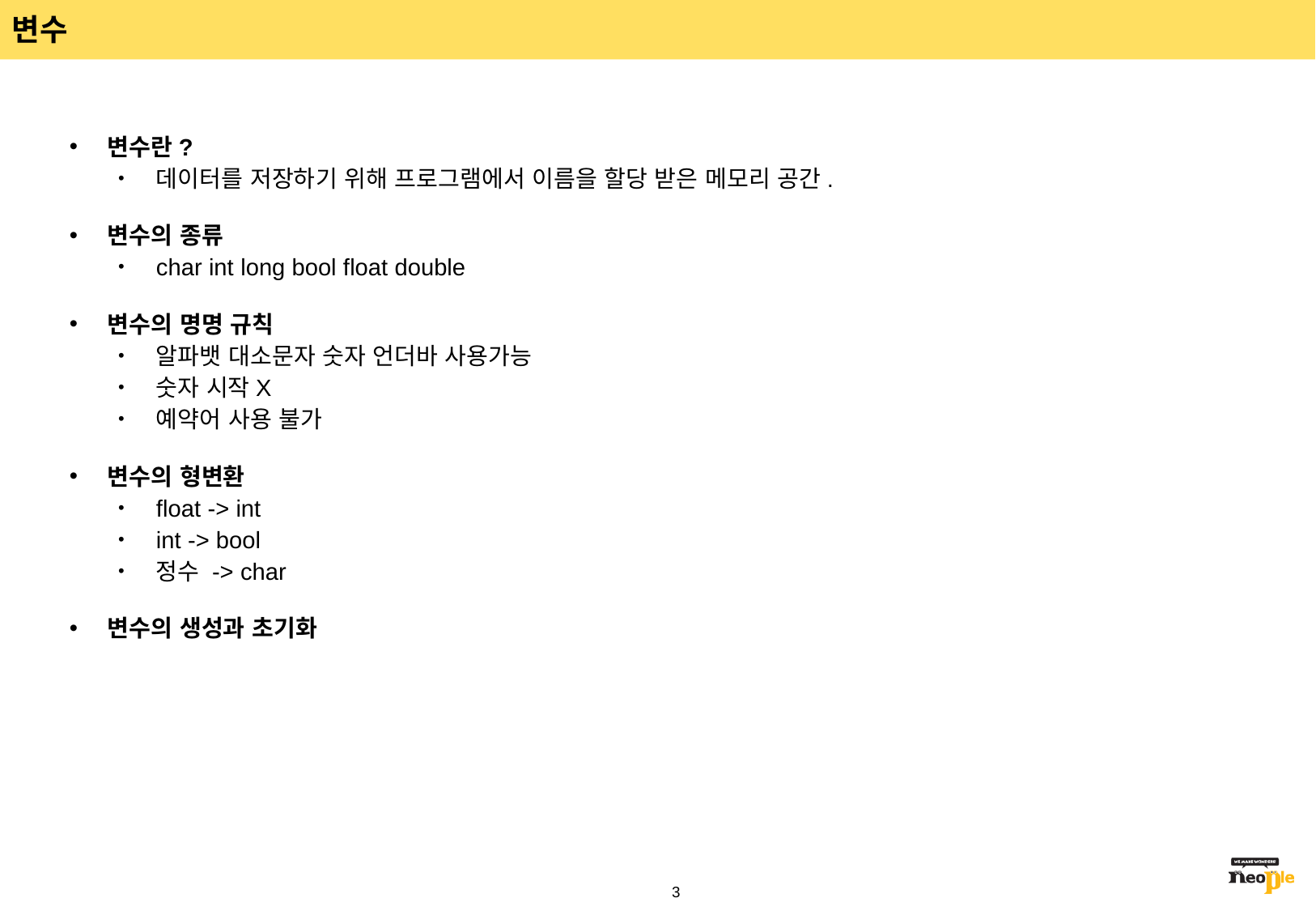

# 변수
변수란?
데이터를 저장하기 위해 프로그램에서 이름을 할당 받은 메모리 공간.
변수의 종류
char int long bool float double
변수의 명명 규칙
알파뱃 대소문자 숫자 언더바 사용가능
숫자 시작X
예약어 사용 불가
변수의 형변환
float -> int
int -> bool
정수 -> char
변수의 생성과 초기화